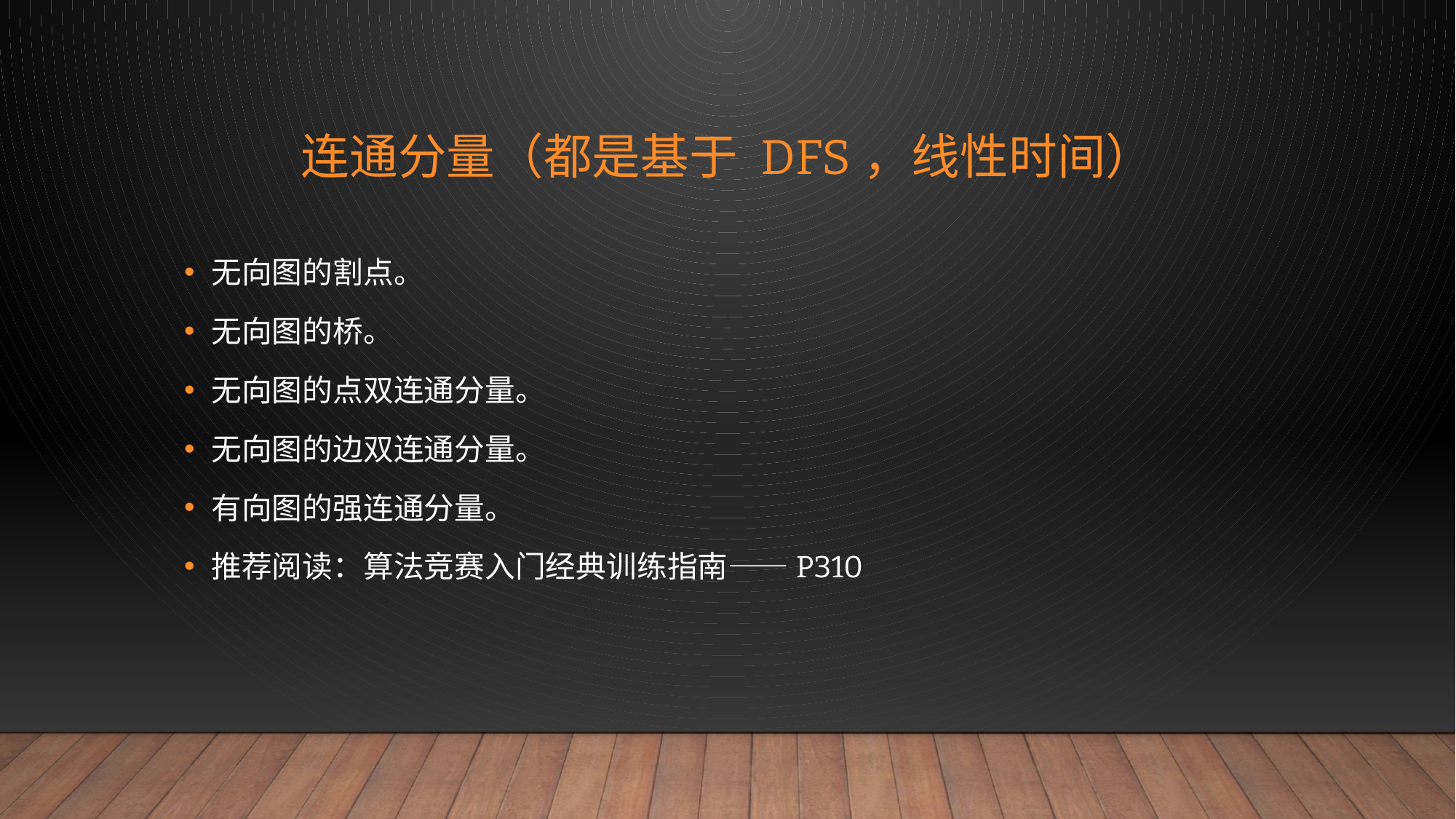

# 连通分量（都是基于 Dfs，线性时间）
无向图的割点。
无向图的桥。
无向图的点双连通分量。
无向图的边双连通分量。
有向图的强连通分量。
推荐阅读：算法竞赛入门经典训练指南——P310